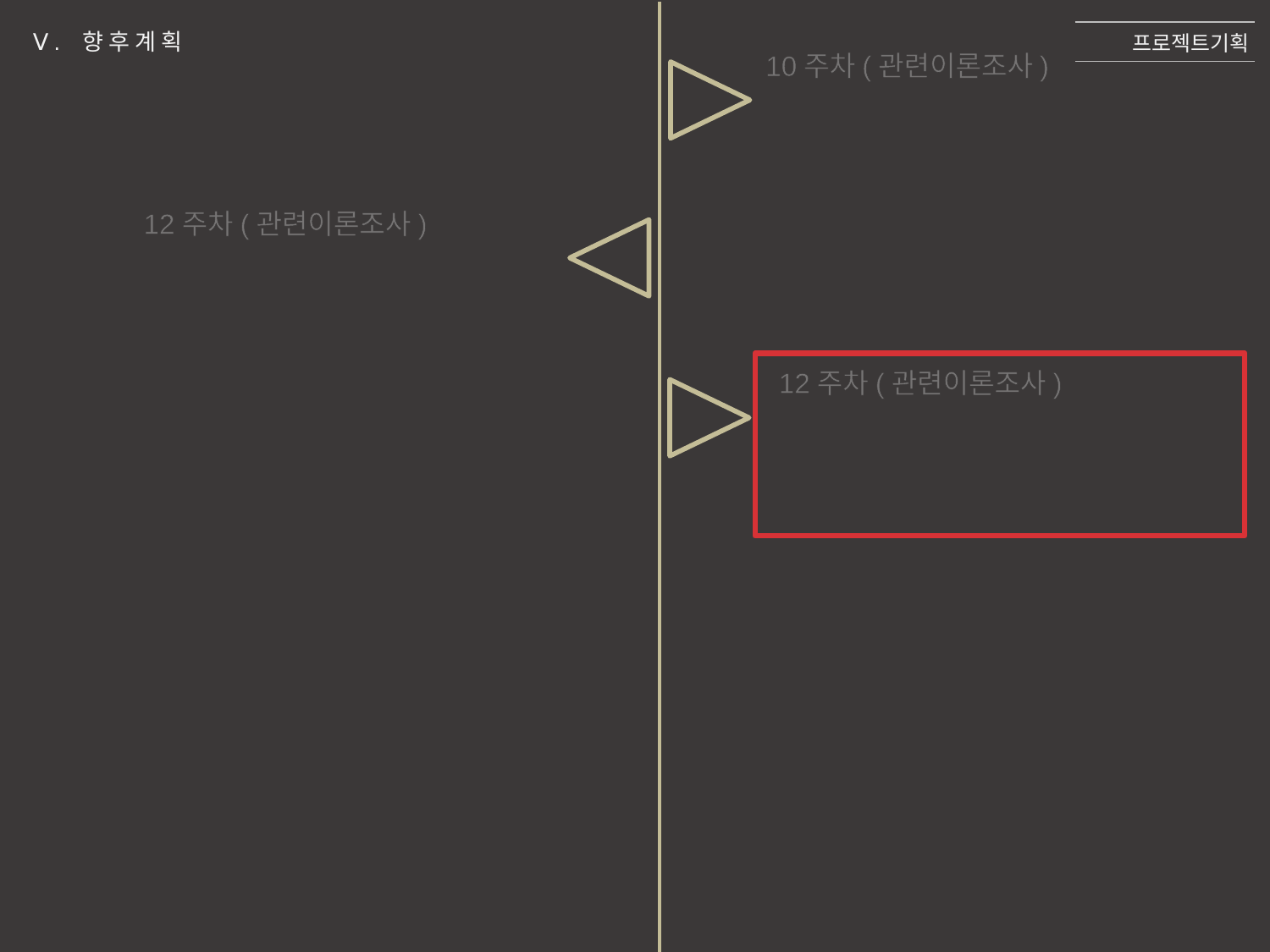

프로젝트기획
Ⅴ. 향후계획
 10주차(관련이론조사)

 12주차(관련이론조사)

 12주차(관련이론조사)